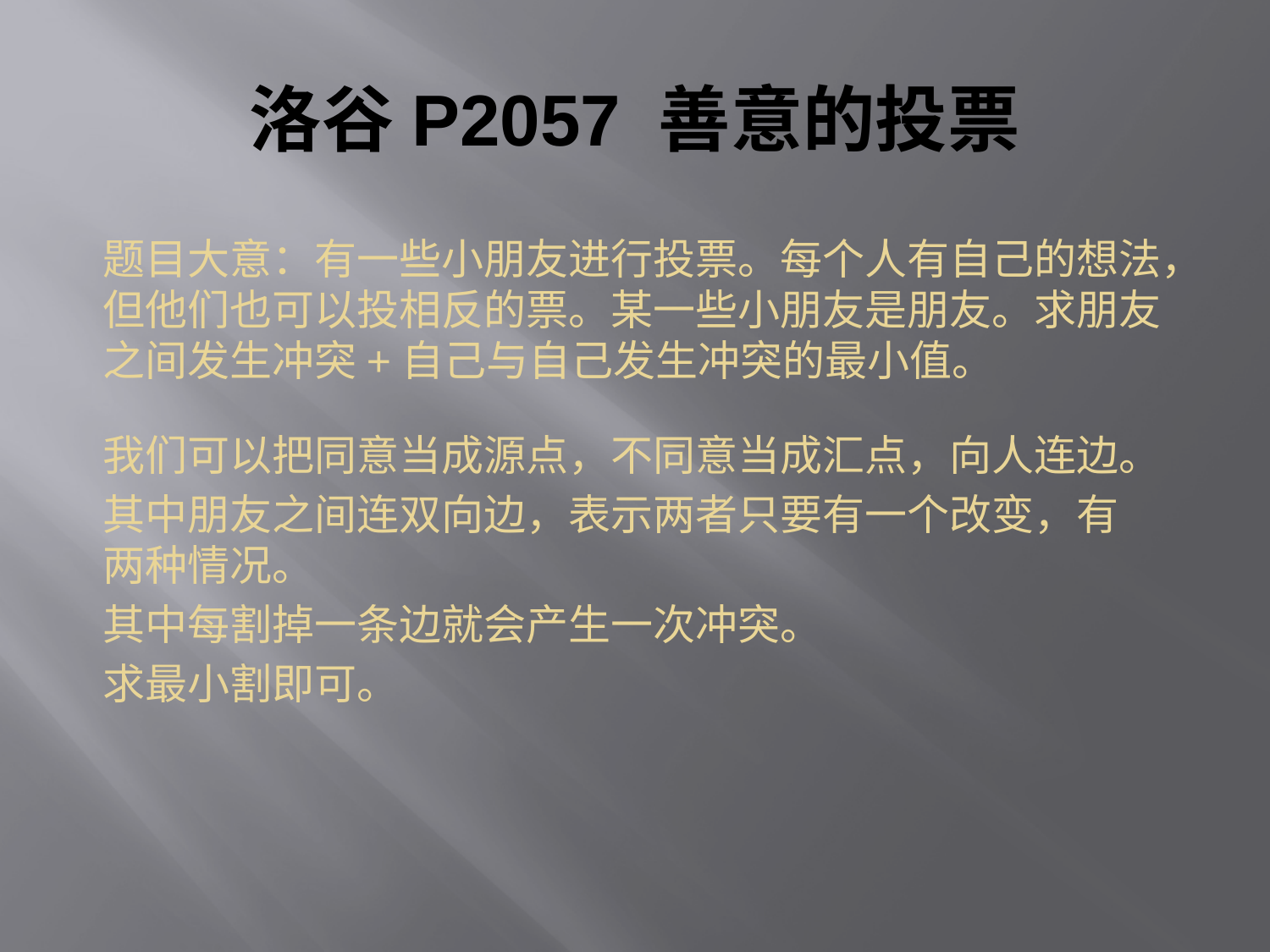

# 洛谷P2057 善意的投票
题目大意：有一些小朋友进行投票。每个人有自己的想法，但他们也可以投相反的票。某一些小朋友是朋友。求朋友之间发生冲突+自己与自己发生冲突的最小值。
我们可以把同意当成源点，不同意当成汇点，向人连边。
其中朋友之间连双向边，表示两者只要有一个改变，有两种情况。
其中每割掉一条边就会产生一次冲突。
求最小割即可。